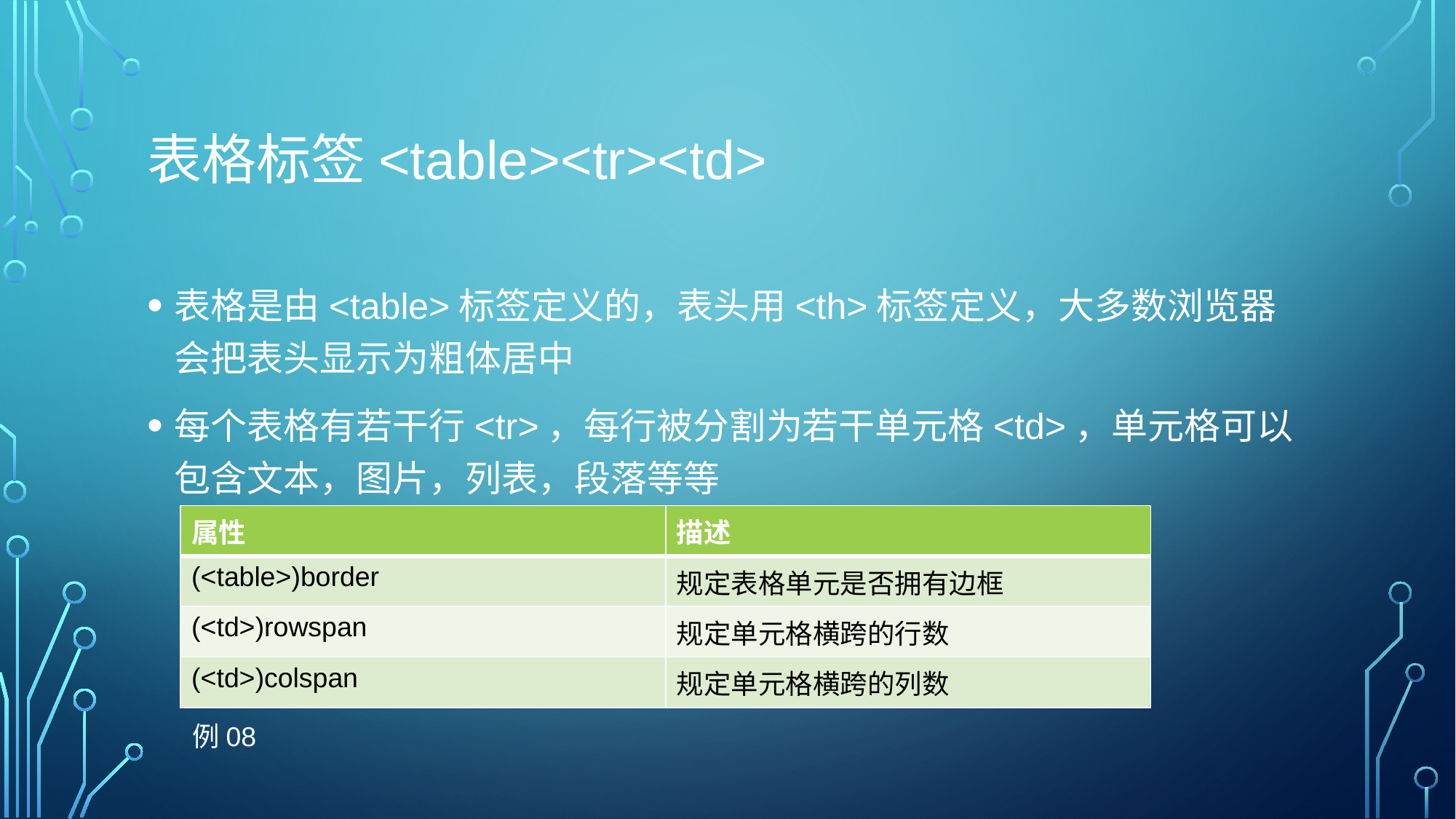

# 表格标签<table><tr><td>
表格是由<table>标签定义的，表头用<th>标签定义，大多数浏览器会把表头显示为粗体居中
每个表格有若干行<tr>，每行被分割为若干单元格<td>，单元格可以包含文本，图片，列表，段落等等

| 属性 | 描述 |
| --- | --- |
| (<table>)border | 规定表格单元是否拥有边框 |
| (<td>)rowspan | 规定单元格横跨的行数 |
| (<td>)colspan | 规定单元格横跨的列数 |
例08